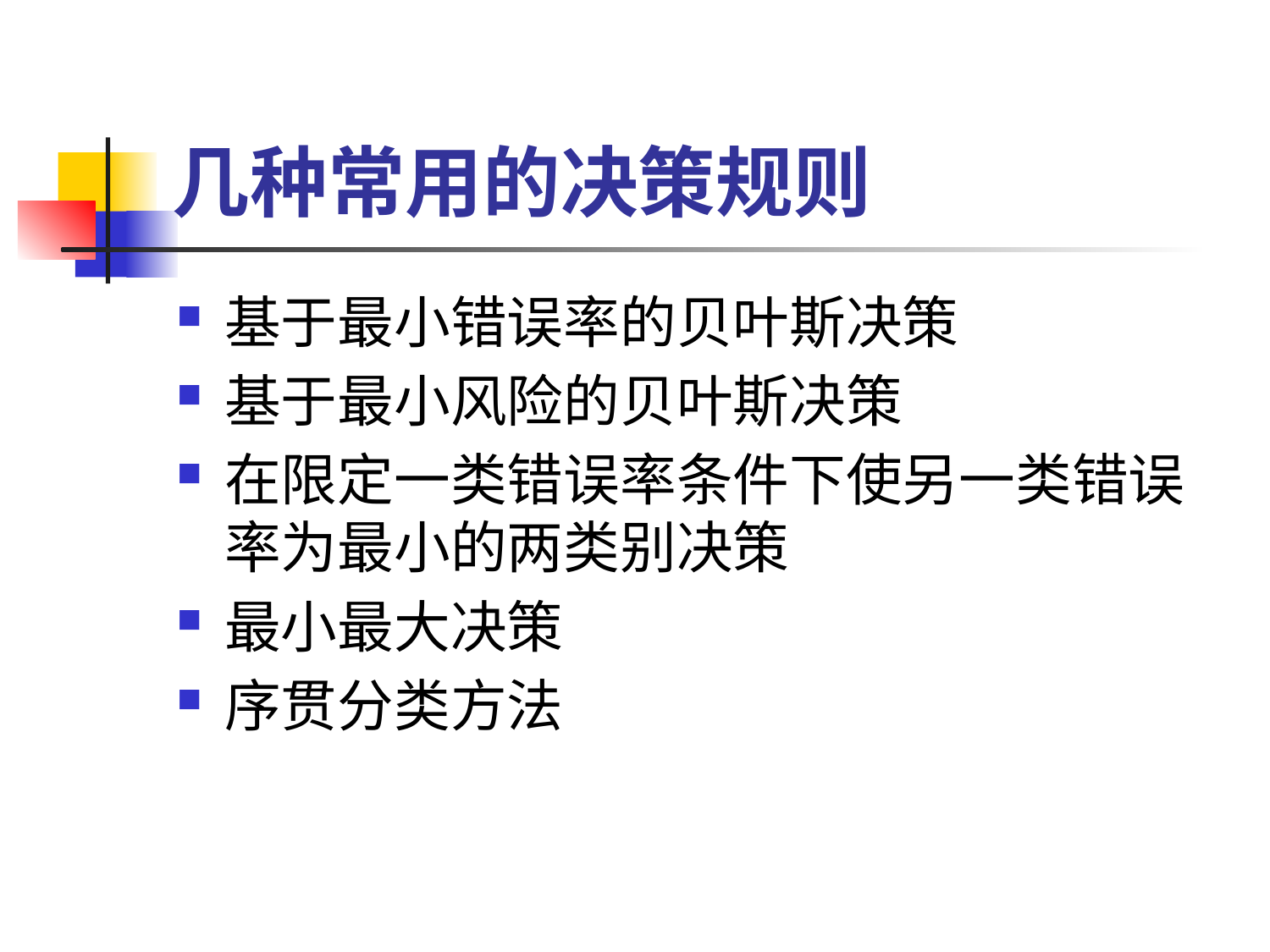

# 几种常用的决策规则
基于最小错误率的贝叶斯决策
基于最小风险的贝叶斯决策
在限定一类错误率条件下使另一类错误率为最小的两类别决策
最小最大决策
序贯分类方法